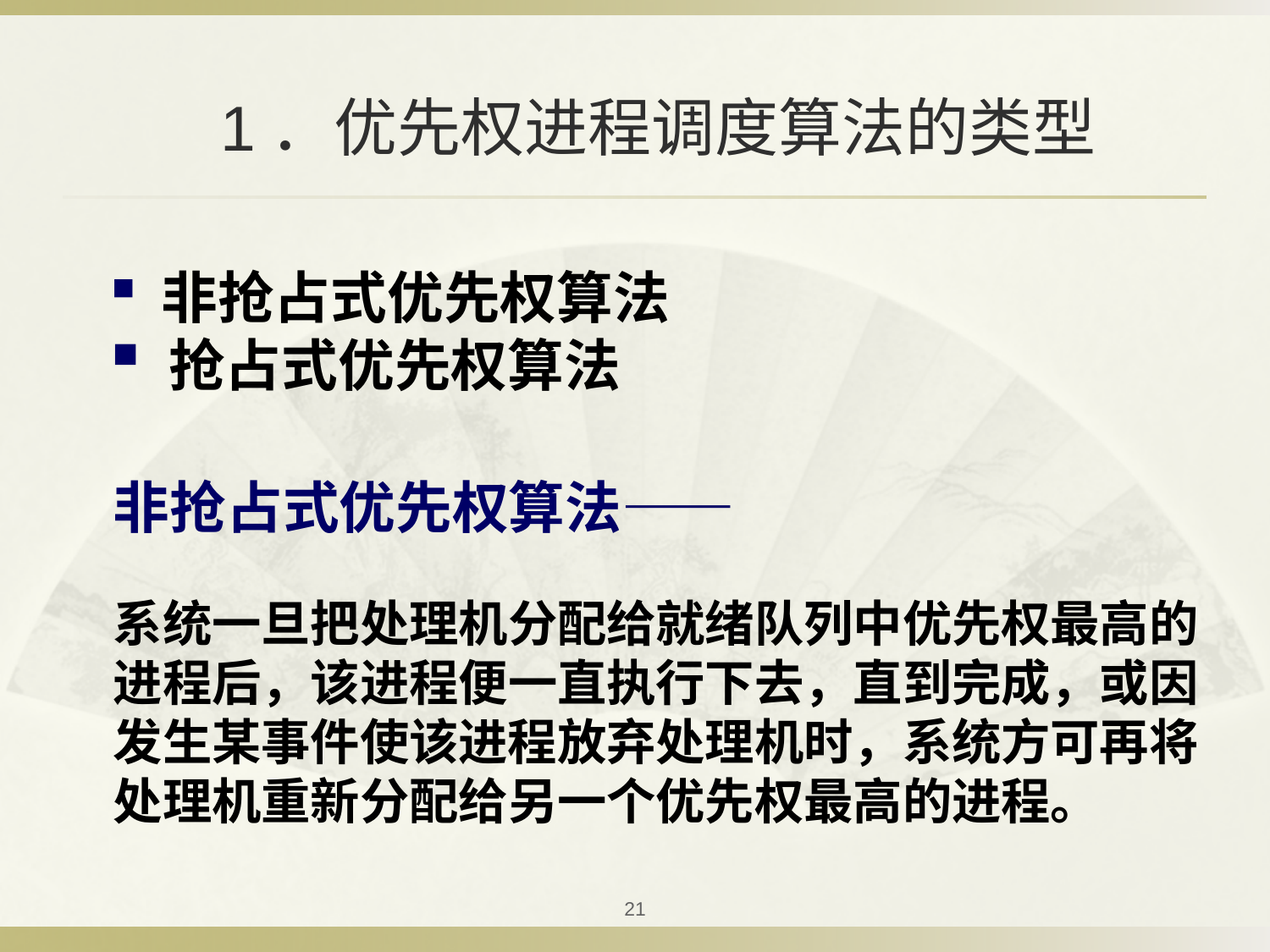

# 1．优先权进程调度算法的类型
 非抢占式优先权算法
 抢占式优先权算法
非抢占式优先权算法——
系统一旦把处理机分配给就绪队列中优先权最高的进程后，该进程便一直执行下去，直到完成，或因发生某事件使该进程放弃处理机时，系统方可再将处理机重新分配给另一个优先权最高的进程。
21